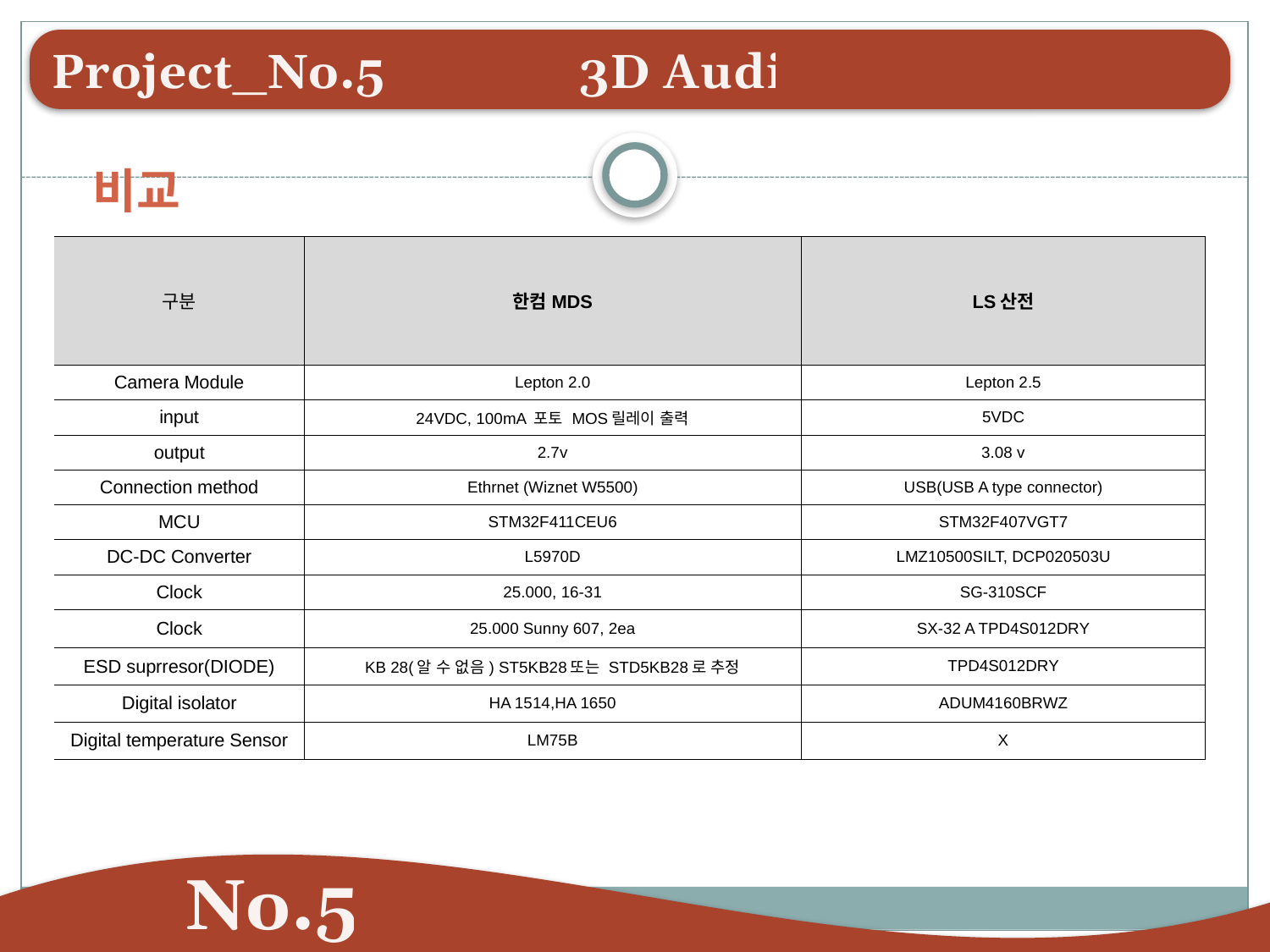

Project_No.5               3D Audit
비교
| 구분 | 한컴MDS | LS산전 |
| --- | --- | --- |
| Camera Module | Lepton 2.0 | Lepton 2.5 |
| input | 24VDC, 100mA 포토 MOS릴레이 출력 | 5VDC |
| output | 2.7v | 3.08 v |
| Connection method | Ethrnet (Wiznet W5500) | USB(USB A type connector) |
| MCU | STM32F411CEU6 | STM32F407VGT7 |
| DC-DC Converter | L5970D | LMZ10500SILT, DCP020503U |
| Clock | 25.000, 16-31 | SG-310SCF |
| Clock | 25.000 Sunny 607, 2ea | SX-32 A TPD4S012DRY |
| ESD suprresor(DIODE) | KB 28(알 수 없음) ST5KB28또는 STD5KB28로 추정 | TPD4S012DRY |
| Digital isolator | HA 1514,HA 1650 | ADUM4160BRWZ |
| Digital temperature Sensor | LM75B | X |
No.5